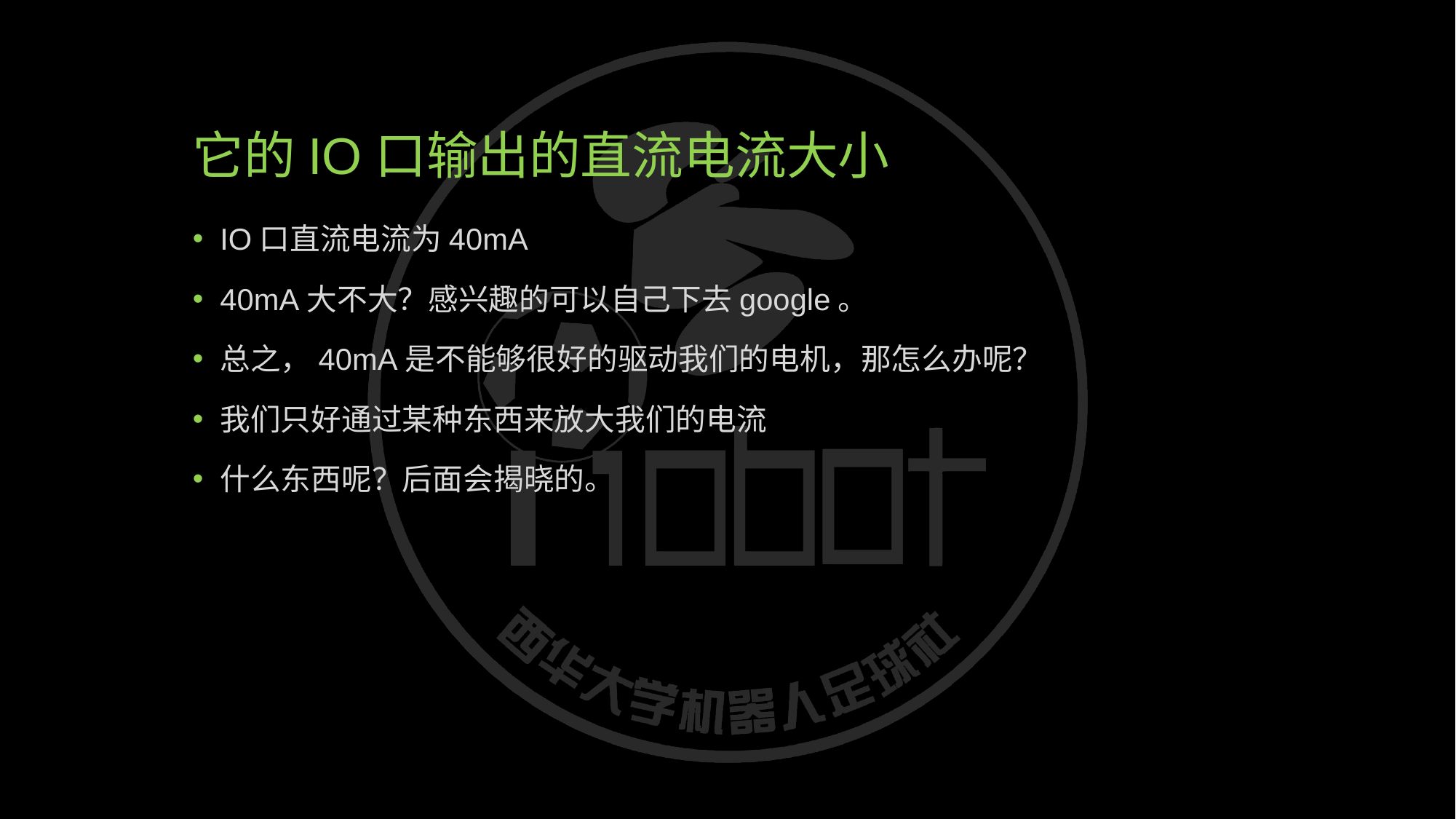

# 它的IO口输出的直流电流大小
IO口直流电流为40mA
40mA大不大？感兴趣的可以自己下去google。
总之，40mA是不能够很好的驱动我们的电机，那怎么办呢？
我们只好通过某种东西来放大我们的电流
什么东西呢？后面会揭晓的。